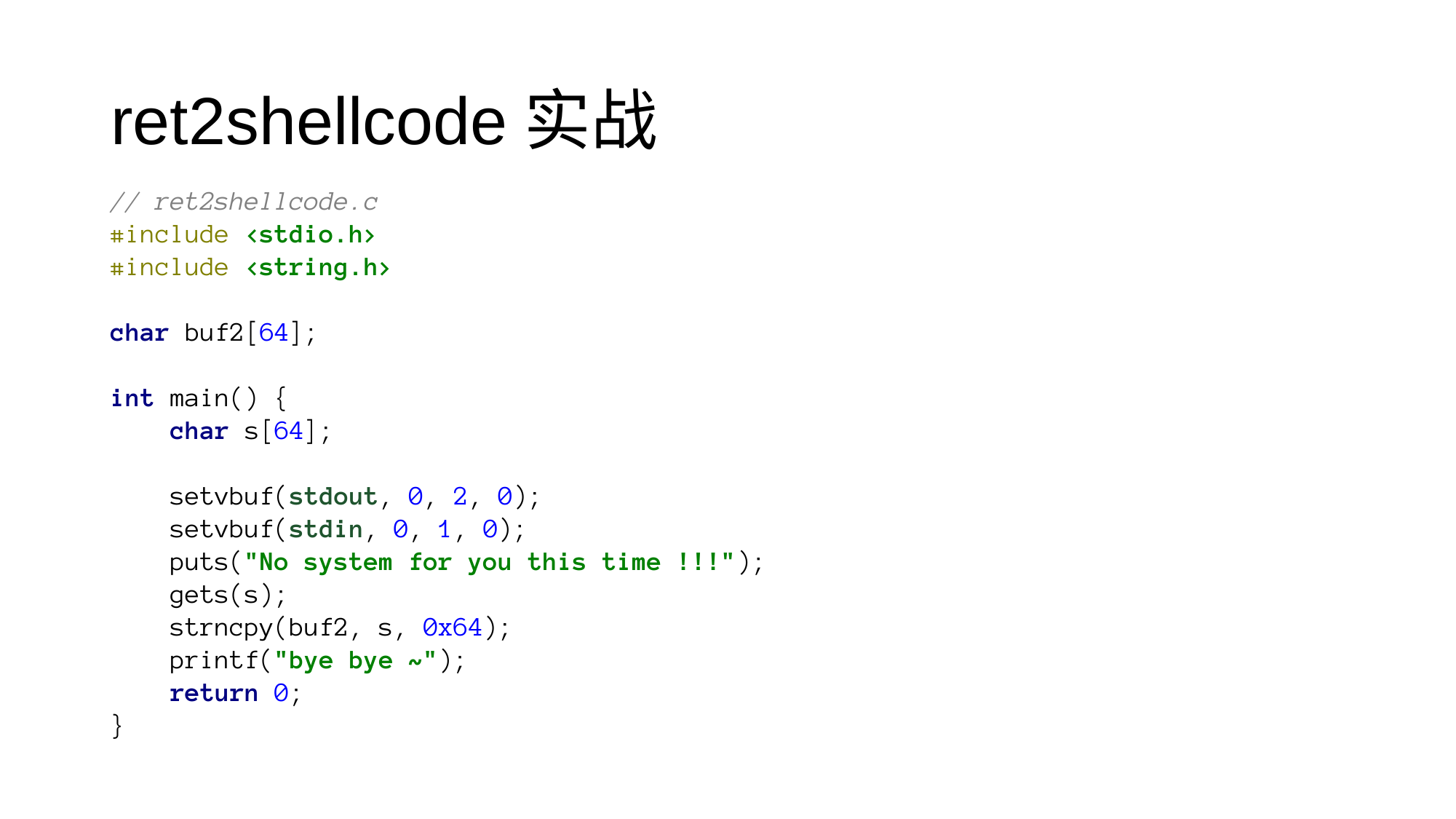

# ret2shellcode实战
// ret2shellcode.c
#include <stdio.h>
#include <string.h>
char buf2[64];
int main() {
    char s[64];
    setvbuf(stdout, 0, 2, 0);
    setvbuf(stdin, 0, 1, 0);
    puts("No system for you this time !!!");
    gets(s);
    strncpy(buf2, s, 0x64);
    printf("bye bye ~");
    return 0;
}